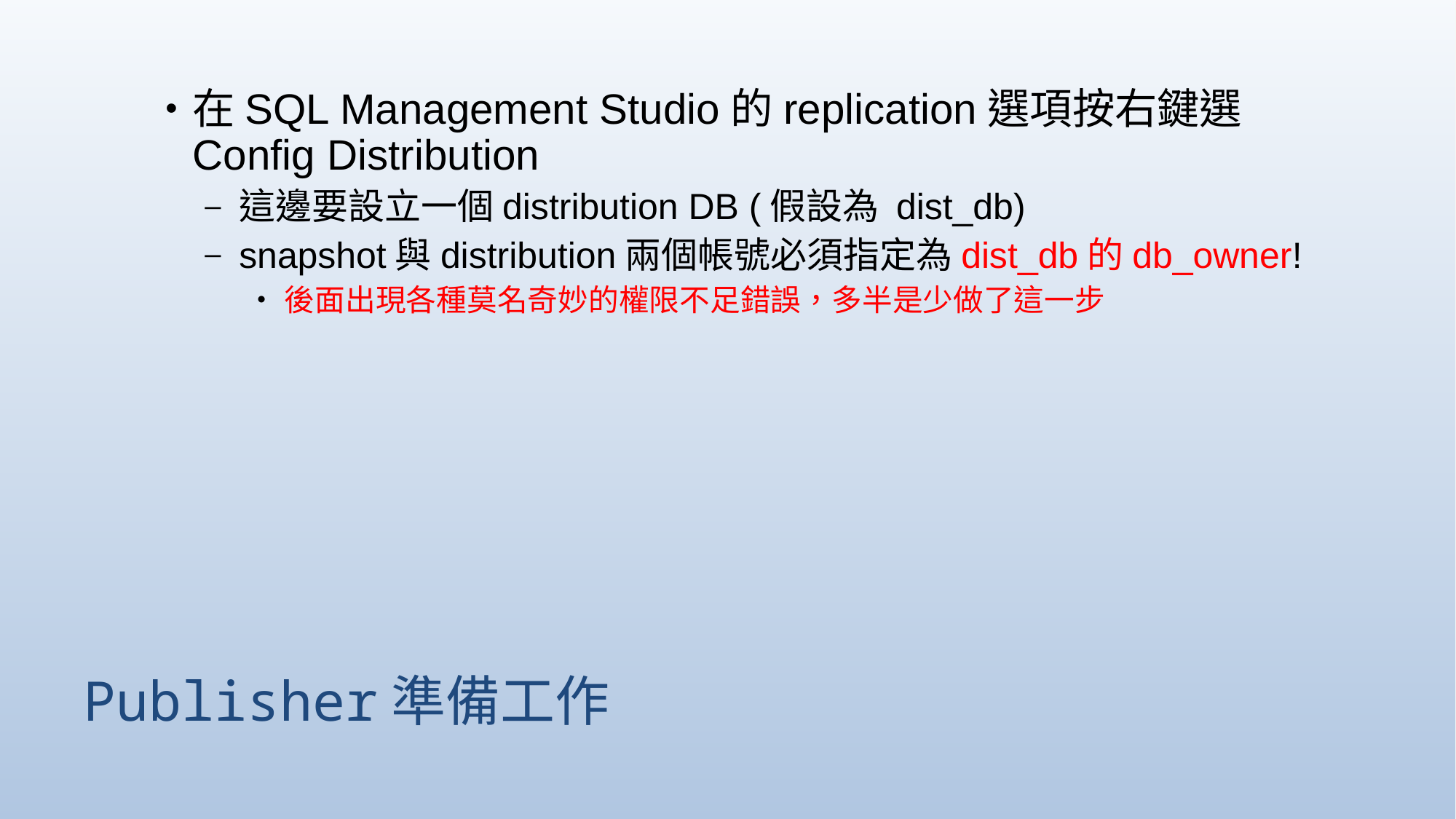

在SQL Management Studio的replication選項按右鍵選Config Distribution
這邊要設立一個distribution DB (假設為 dist_db)
snapshot與distribution兩個帳號必須指定為dist_db的db_owner!
後面出現各種莫名奇妙的權限不足錯誤，多半是少做了這一步

# Publisher準備工作